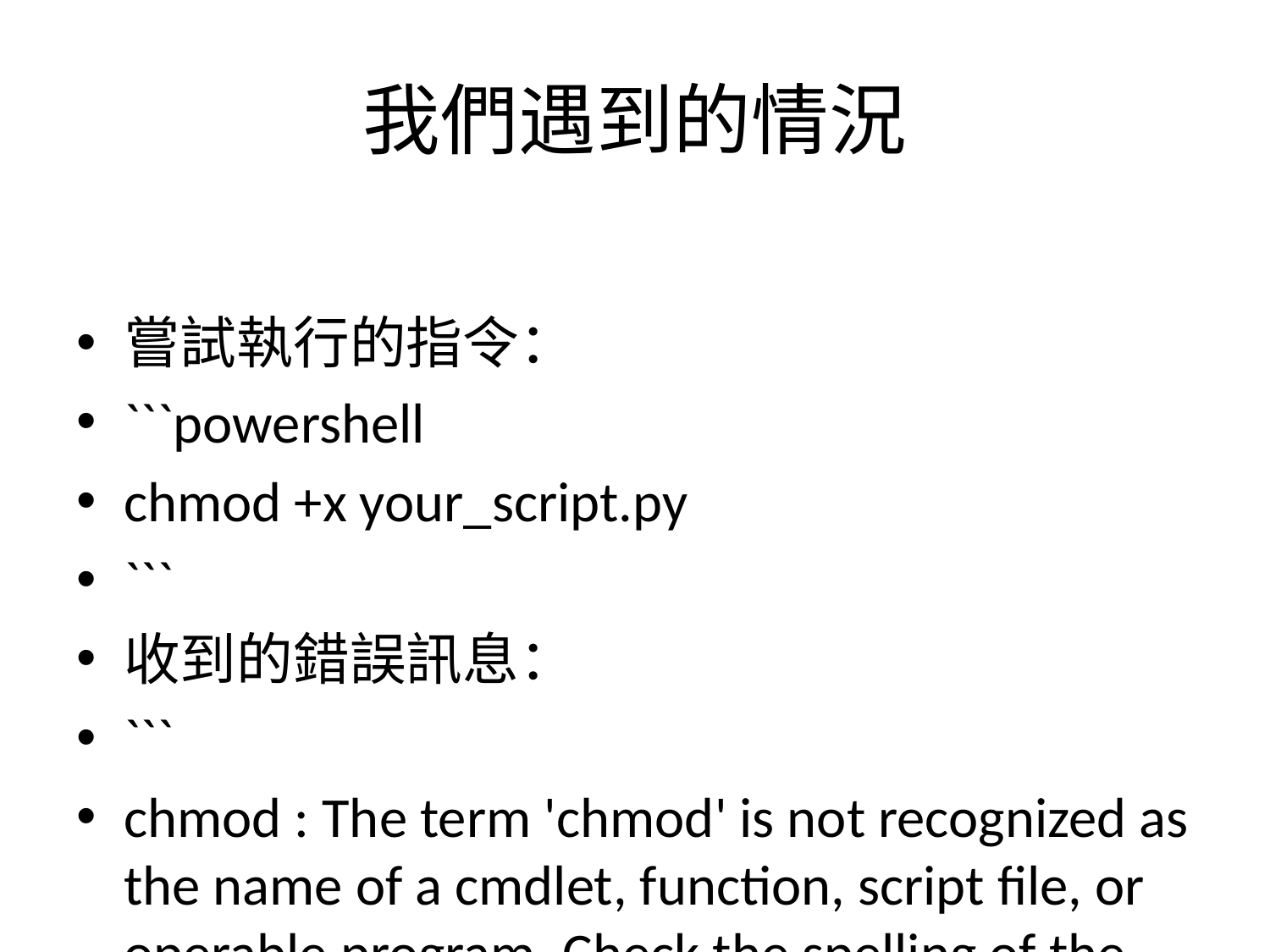

# 我們遇到的情況

嘗試執行的指令：
```powershell
chmod +x your_script.py
```
收到的錯誤訊息：
```
chmod : The term 'chmod' is not recognized as the name of a cmdlet, function, script file, or operable program. Check the spelling of the name, or if a path was included, verify that the path is correct and try again.
At line:1 char:1
+ chmod +x your_script.py
+ ~~~~~
    + CategoryInfo          : ObjectNotFound: (chmod:String) [], CommandNotFoundException
    + FullyQualifiedErrorId : CommandNotFoundException
```